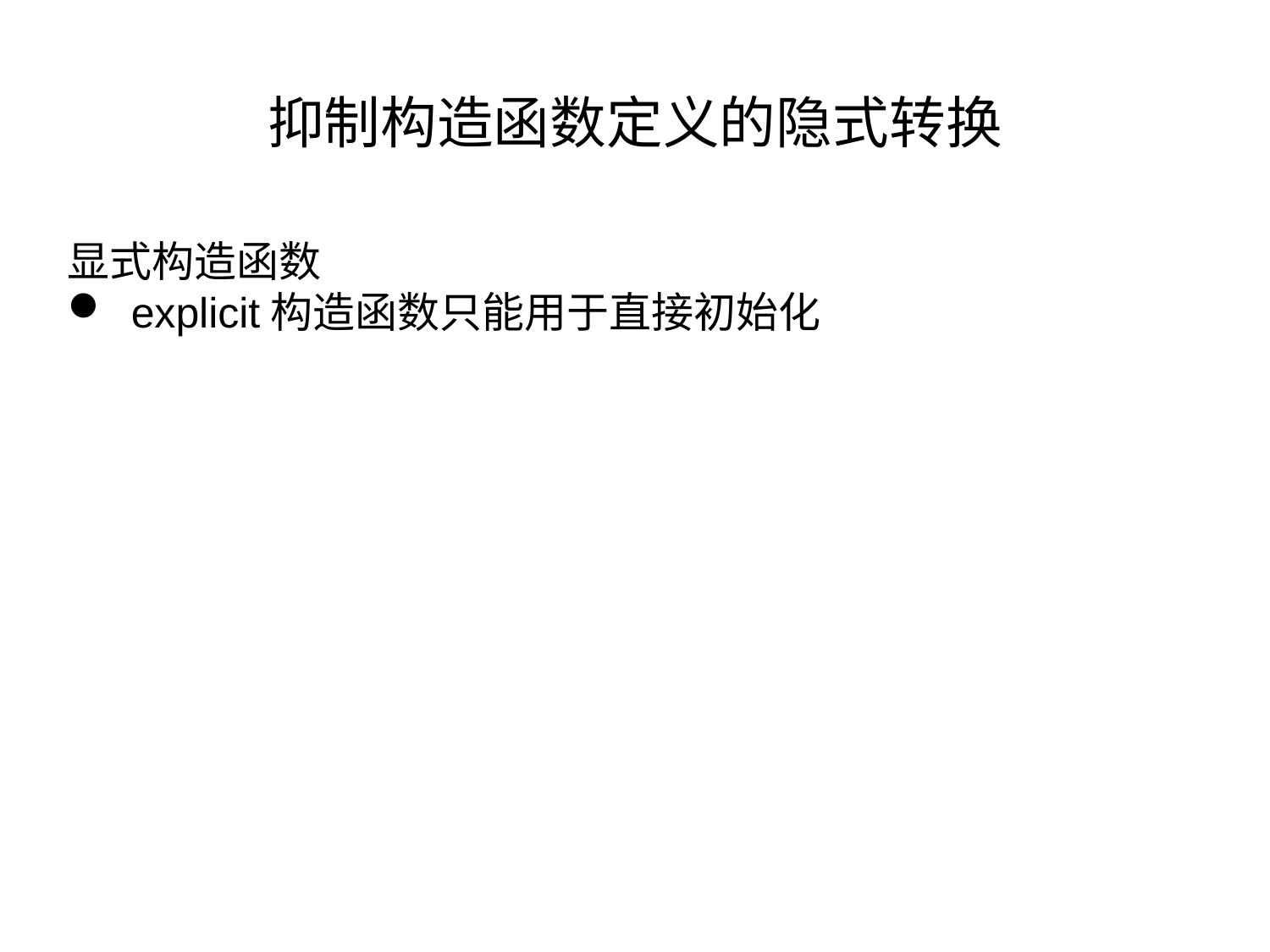

抑制构造函数定义的隐式转换
显式构造函数
explicit构造函数只能用于直接初始化